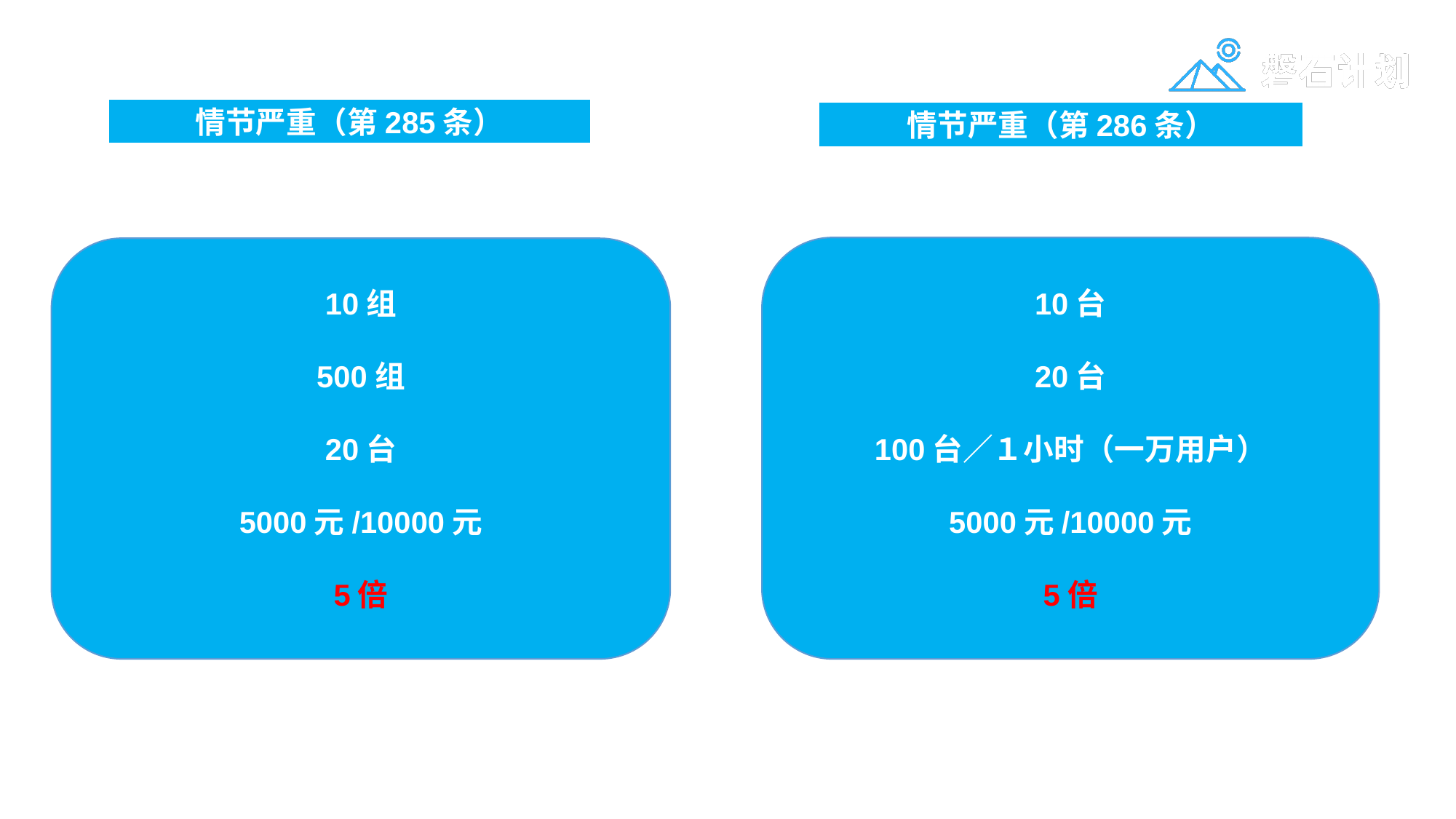

情节严重（第285条）
情节严重（第286条）
10台

20台

100台／１小时（一万用户）

5000元/10000元

5倍
10组

500组

20台

5000元/10000元

5倍